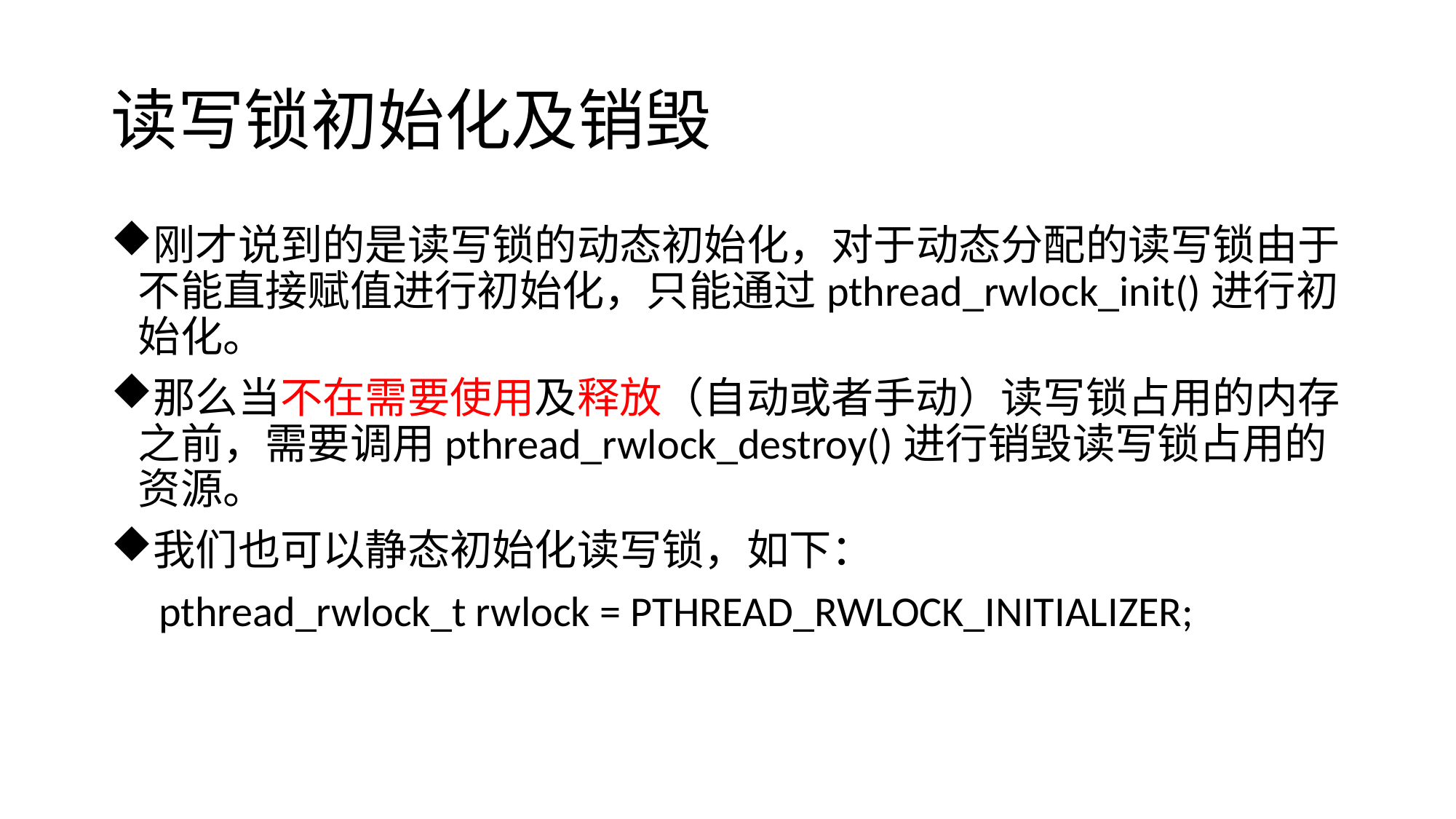

# 读写锁初始化及销毁
刚才说到的是读写锁的动态初始化，对于动态分配的读写锁由于不能直接赋值进行初始化，只能通过pthread_rwlock_init()进行初始化。
那么当不在需要使用及释放（自动或者手动）读写锁占用的内存之前，需要调用pthread_rwlock_destroy()进行销毁读写锁占用的资源。
我们也可以静态初始化读写锁，如下：
     pthread_rwlock_t rwlock = PTHREAD_RWLOCK_INITIALIZER;